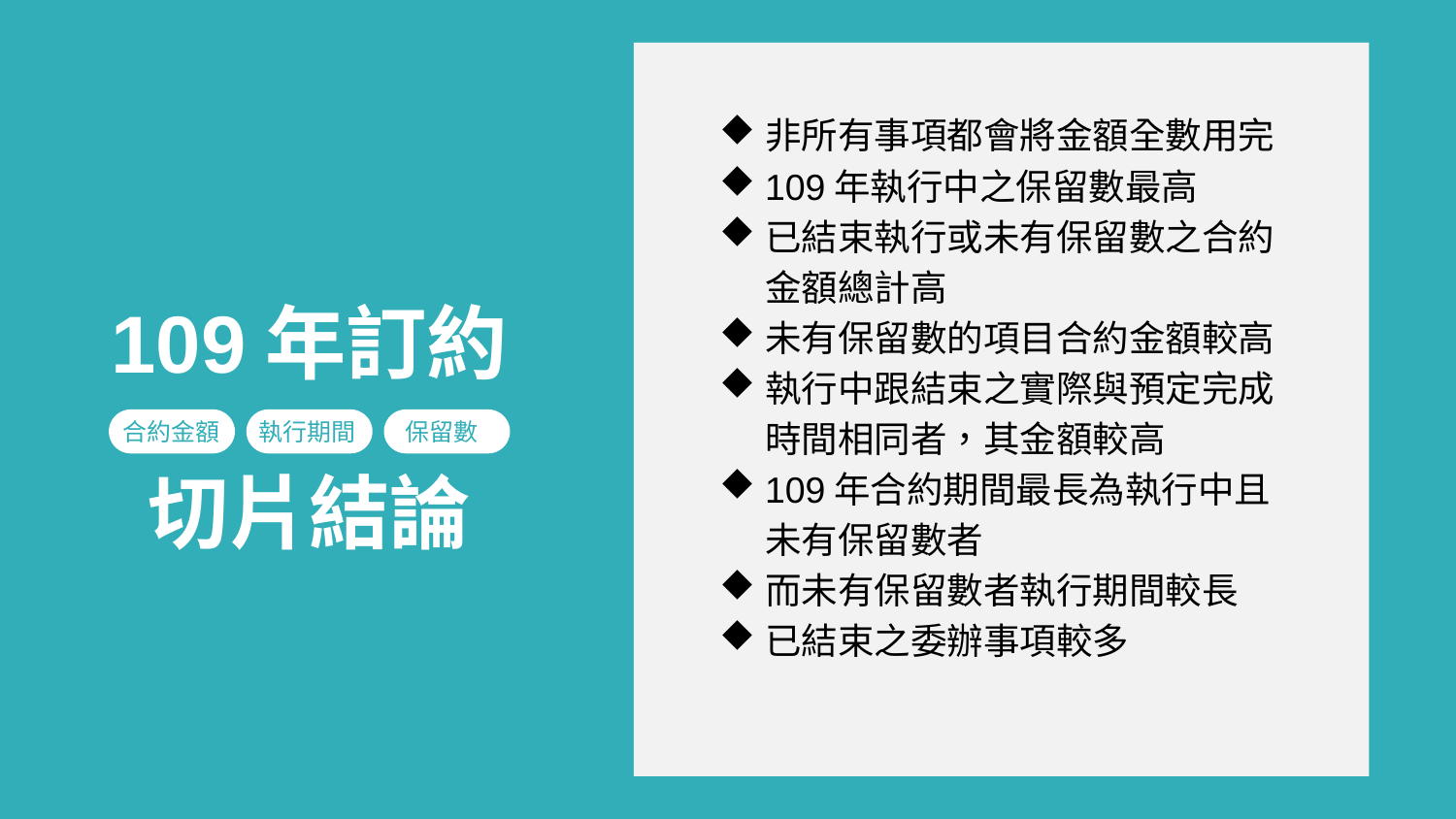

非所有事項都會將金額全數用完
109年執行中之保留數最高
已結束執行或未有保留數之合約金額總計高
未有保留數的項目合約金額較高
執行中跟結束之實際與預定完成時間相同者，其金額較高
109年合約期間最長為執行中且未有保留數者
而未有保留數者執行期間較長
已結束之委辦事項較多

109年訂約

切片結論
合約金額　   執行期間　　 保留數